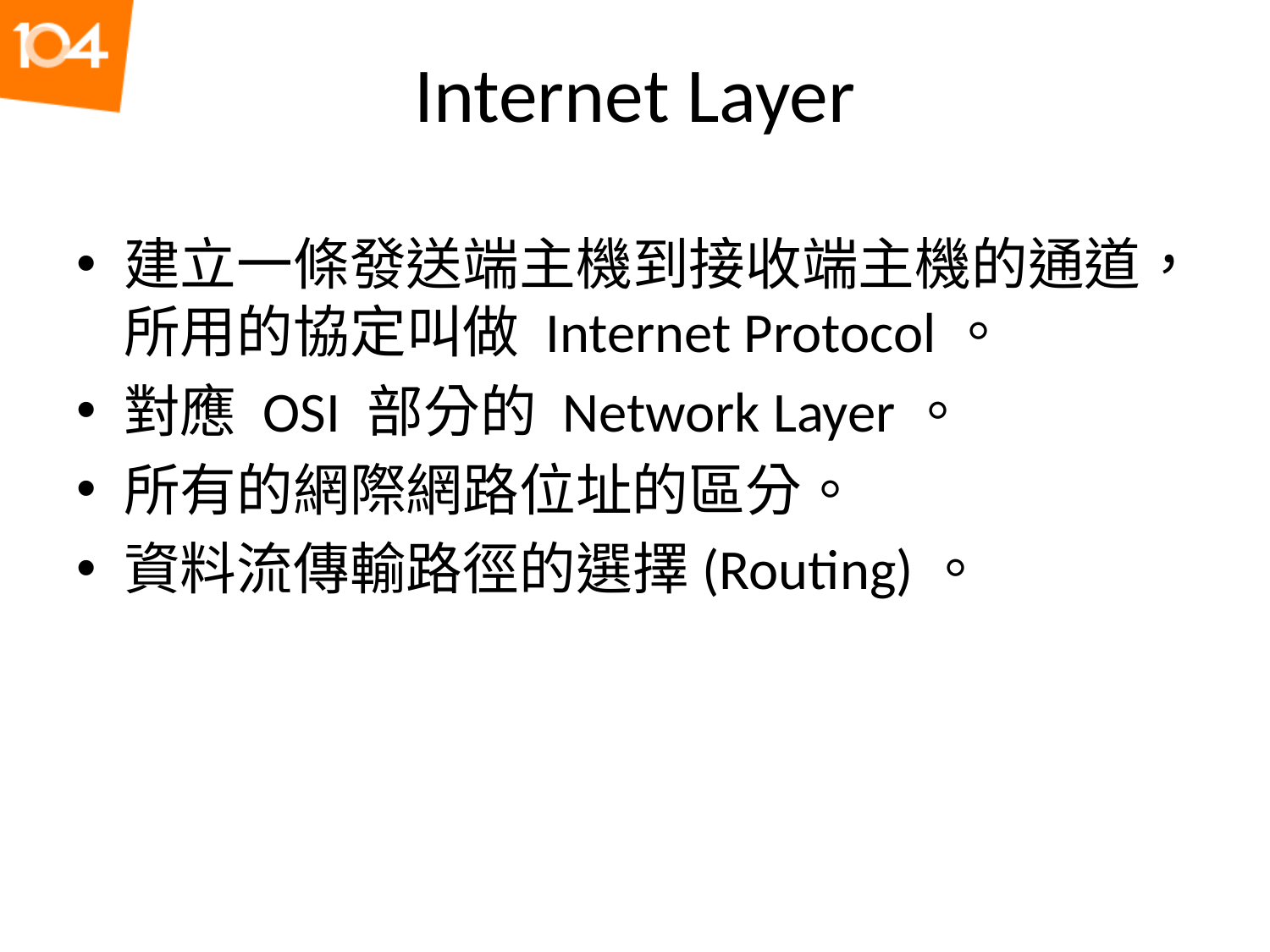

# Internet Layer
建立一條發送端主機到接收端主機的通道，所用的協定叫做 Internet Protocol。
對應 OSI 部分的 Network Layer。
所有的網際網路位址的區分。
資料流傳輸路徑的選擇(Routing)。